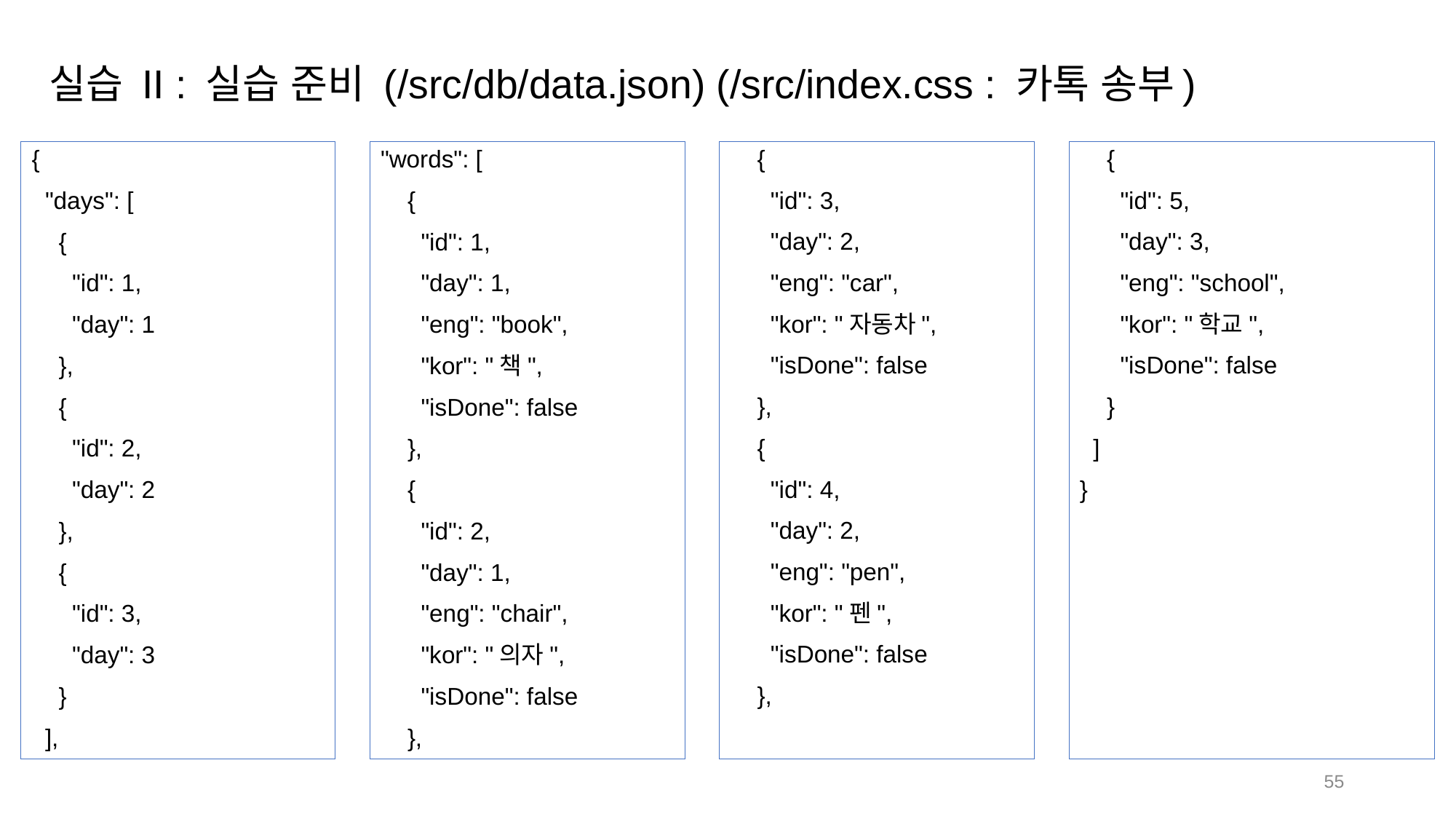

# 실습 II : 실습 준비 (/src/db/data.json) (/src/index.css : 카톡 송부)
{
  "days": [
    {
      "id": 1,
      "day": 1
    },
    {
      "id": 2,
      "day": 2
    },
    {
      "id": 3,
      "day": 3
    }
  ],

"words": [
    {
      "id": 1,
      "day": 1,
      "eng": "book",
      "kor": "책",
      "isDone": false
    },
    {
      "id": 2,
      "day": 1,
      "eng": "chair",
      "kor": "의자",
      "isDone": false
    },
    {
      "id": 3,
      "day": 2,
      "eng": "car",
      "kor": "자동차",
      "isDone": false
    },
    {
      "id": 4,
      "day": 2,
      "eng": "pen",
      "kor": "펜",
      "isDone": false
    },
    {
      "id": 5,
      "day": 3,
      "eng": "school",
      "kor": "학교",
      "isDone": false
    }
  ]
}
55